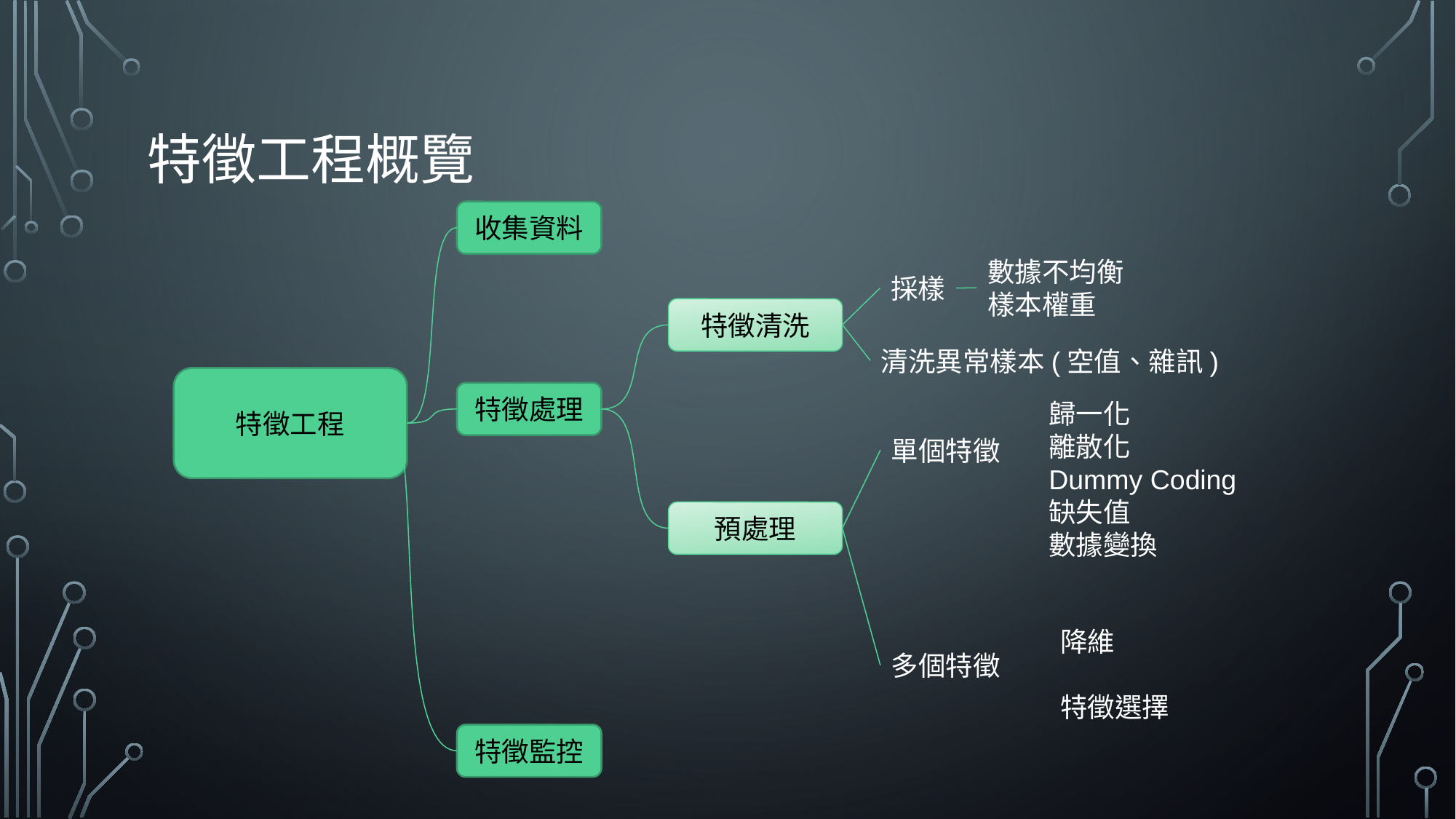

# 特徵工程概覽
收集資料
數據不均衡
樣本權重
採樣
特徵清洗
清洗異常樣本(空值、雜訊)
特徵工程
特徵處理
歸一化
離散化
Dummy Coding
缺失值
數據變換
單個特徵
預處理
降維

特徵選擇
多個特徵
特徵監控